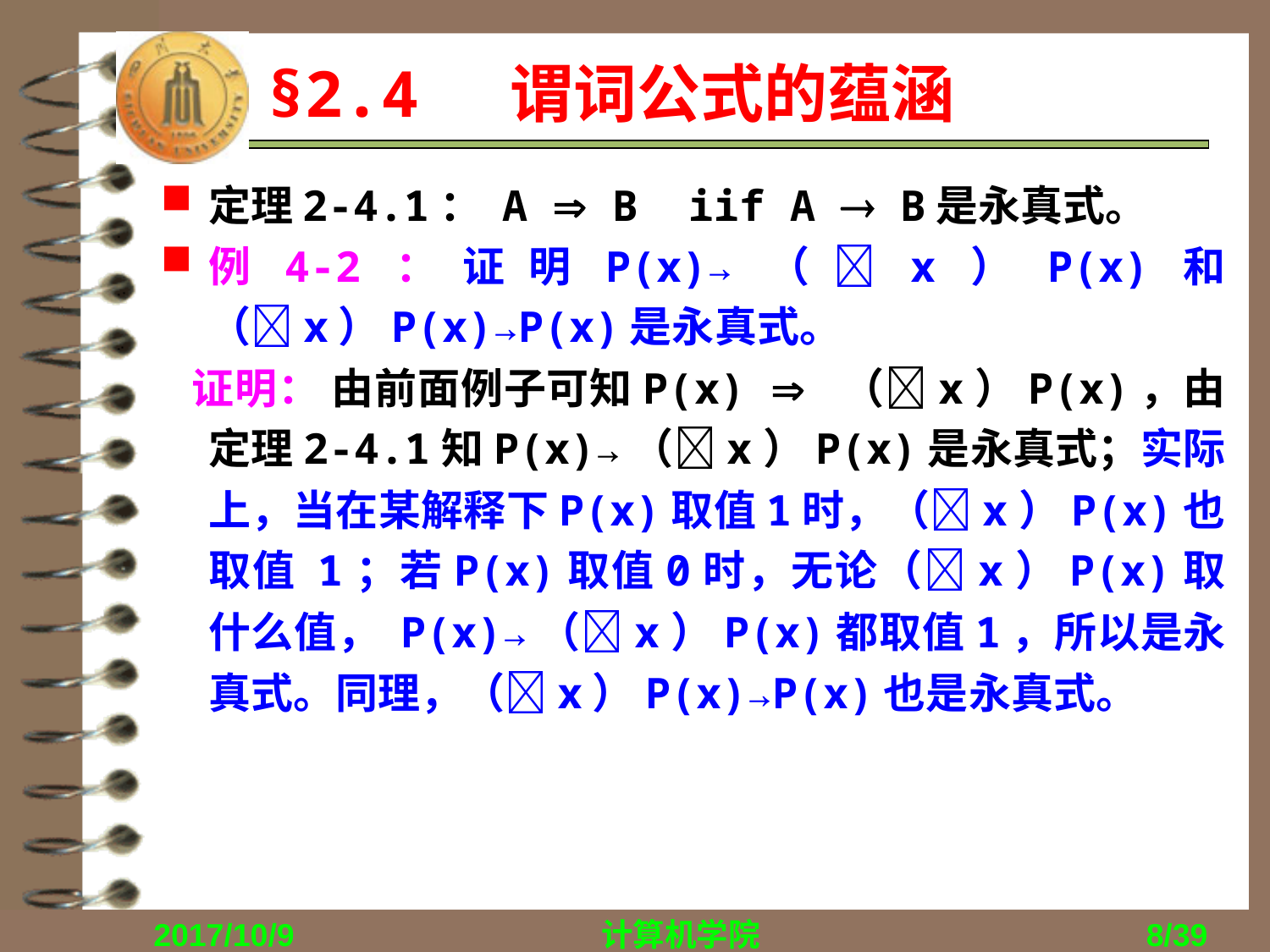

# §2.4  谓词公式的蕴涵
定理2-4.1： A ⇒ B  iif A → B是永真式。
例4-2：证明P(x)→（∃x）P(x)和（∀x）P(x)→P(x)是永真式。
  证明： 由前面例子可知P(x) ⇒ （∃x）P(x)，由定理2-4.1知P(x)→（∃x）P(x)是永真式；实际上，当在某解释下P(x)取值1时，（∃x）P(x)也取值 1；若P(x)取值0时，无论（∃x）P(x)取什么值， P(x)→（∃x）P(x)都取值1，所以是永真式。同理，（∀x）P(x)→P(x)也是永真式。
2017/10/9
计算机学院
8/39